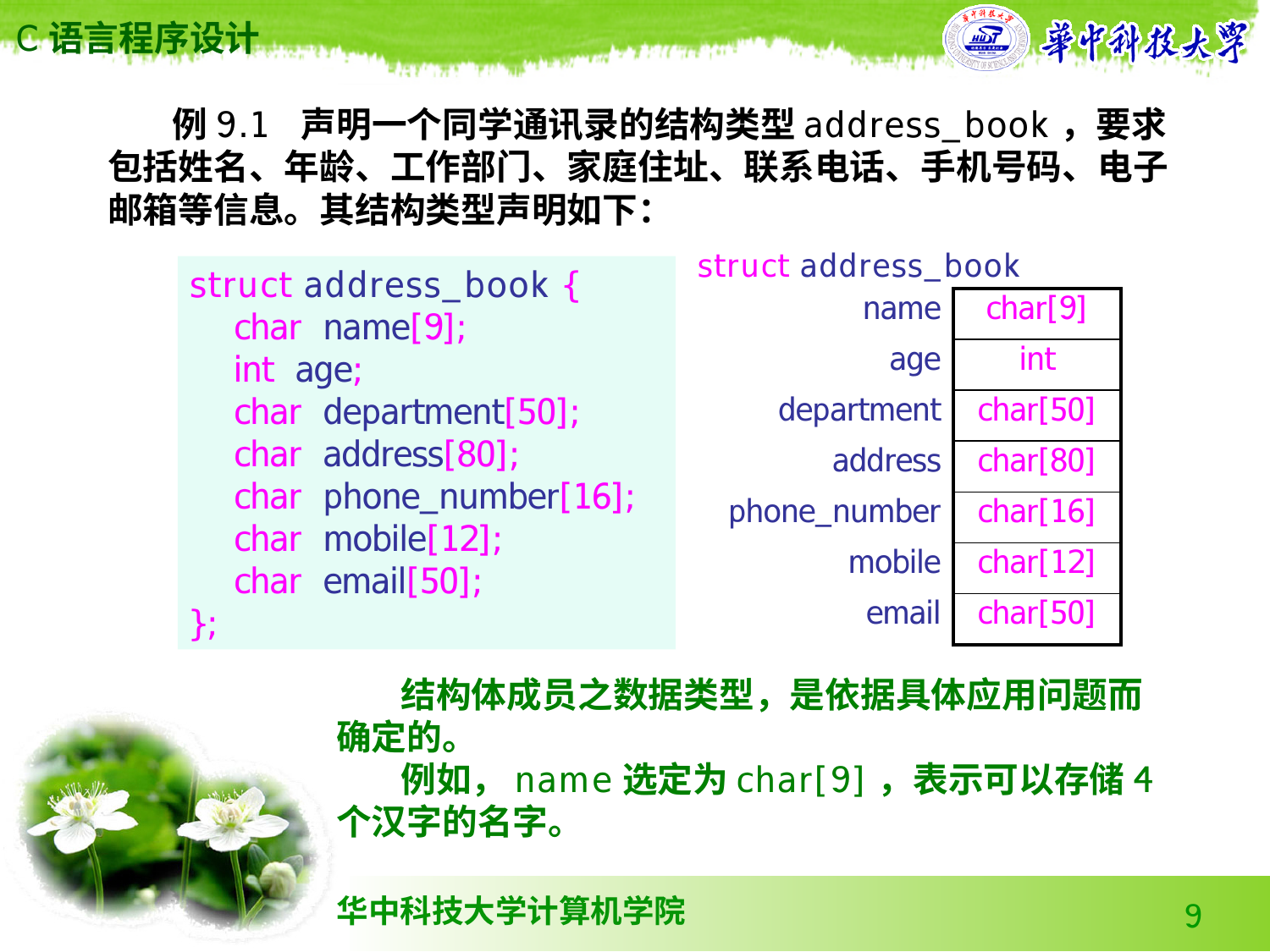

例9.1  声明一个同学通讯录的结构类型 address_book，要求包括姓名、年龄、工作部门、家庭住址、联系电话、手机号码、电子邮箱等信息。其结构类型声明如下：
struct address_book
struct address_book {
    char  name[9];
    int  age;
    char  department[50];
    char  address[80];
    char  phone_number[16];
    char  mobile[12];
    char  email[50];
};
| name | char[9] |
| --- | --- |
| age | int |
| department | char[50] |
| address | char[80] |
| phone\_number | char[16] |
| mobile | char[12] |
| email | char[50] |
       结构体成员之数据类型，是依据具体应用问题而确定的。
       例如，name选定为char[9]，表示可以存储4个汉字的名字。
9